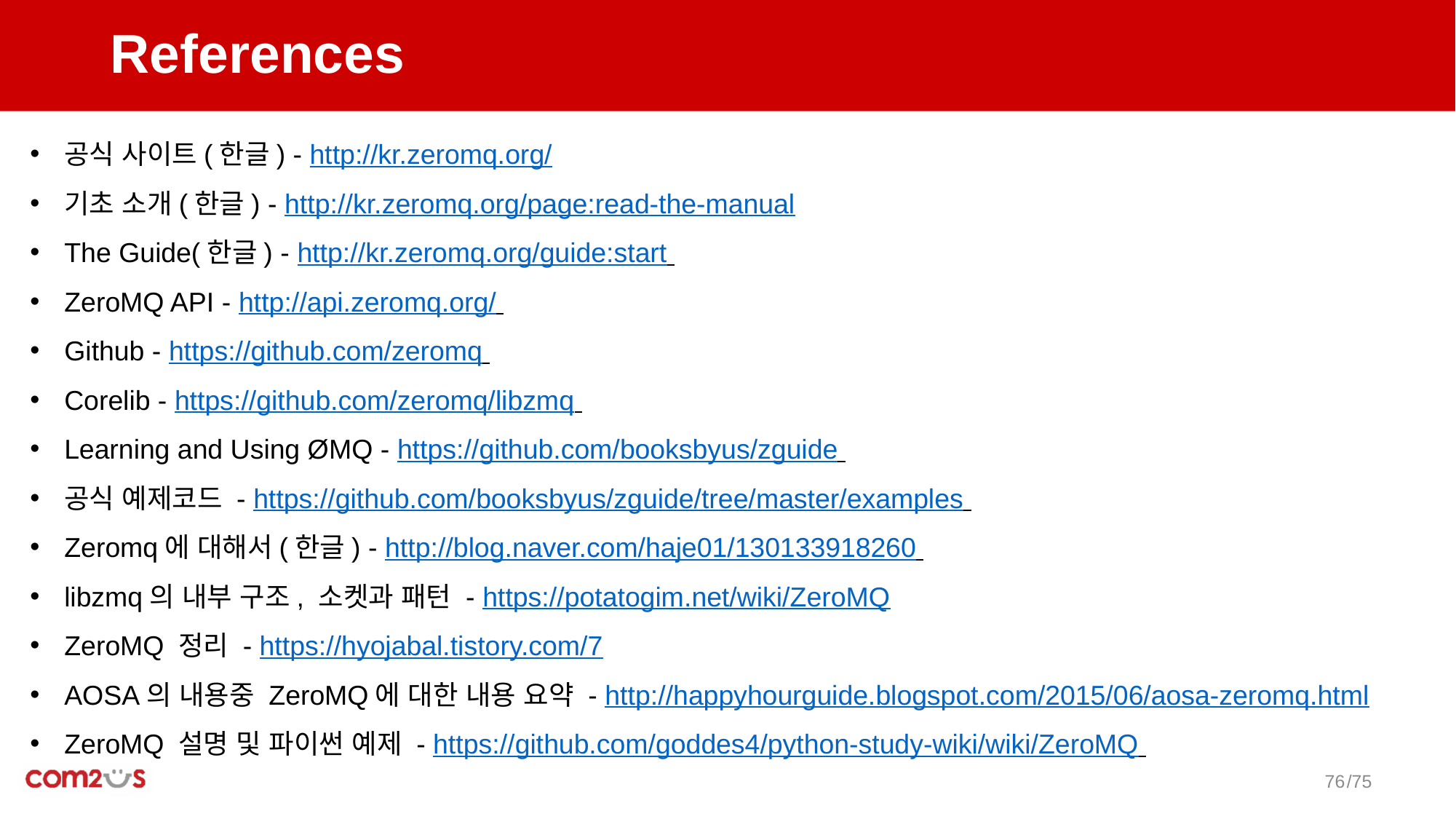

# References
공식 사이트(한글) - http://kr.zeromq.org/
기초 소개(한글) - http://kr.zeromq.org/page:read-the-manual
The Guide(한글) - http://kr.zeromq.org/guide:start
ZeroMQ API - http://api.zeromq.org/
Github - https://github.com/zeromq
Corelib - https://github.com/zeromq/libzmq
Learning and Using ØMQ - https://github.com/booksbyus/zguide
공식 예제코드 - https://github.com/booksbyus/zguide/tree/master/examples
Zeromq에 대해서(한글) - http://blog.naver.com/haje01/130133918260
libzmq의 내부 구조, 소켓과 패턴 - https://potatogim.net/wiki/ZeroMQ
ZeroMQ 정리 - https://hyojabal.tistory.com/7
AOSA의 내용중 ZeroMQ에 대한 내용 요약 - http://happyhourguide.blogspot.com/2015/06/aosa-zeromq.html
ZeroMQ 설명 및 파이썬 예제 - https://github.com/goddes4/python-study-wiki/wiki/ZeroMQ

76